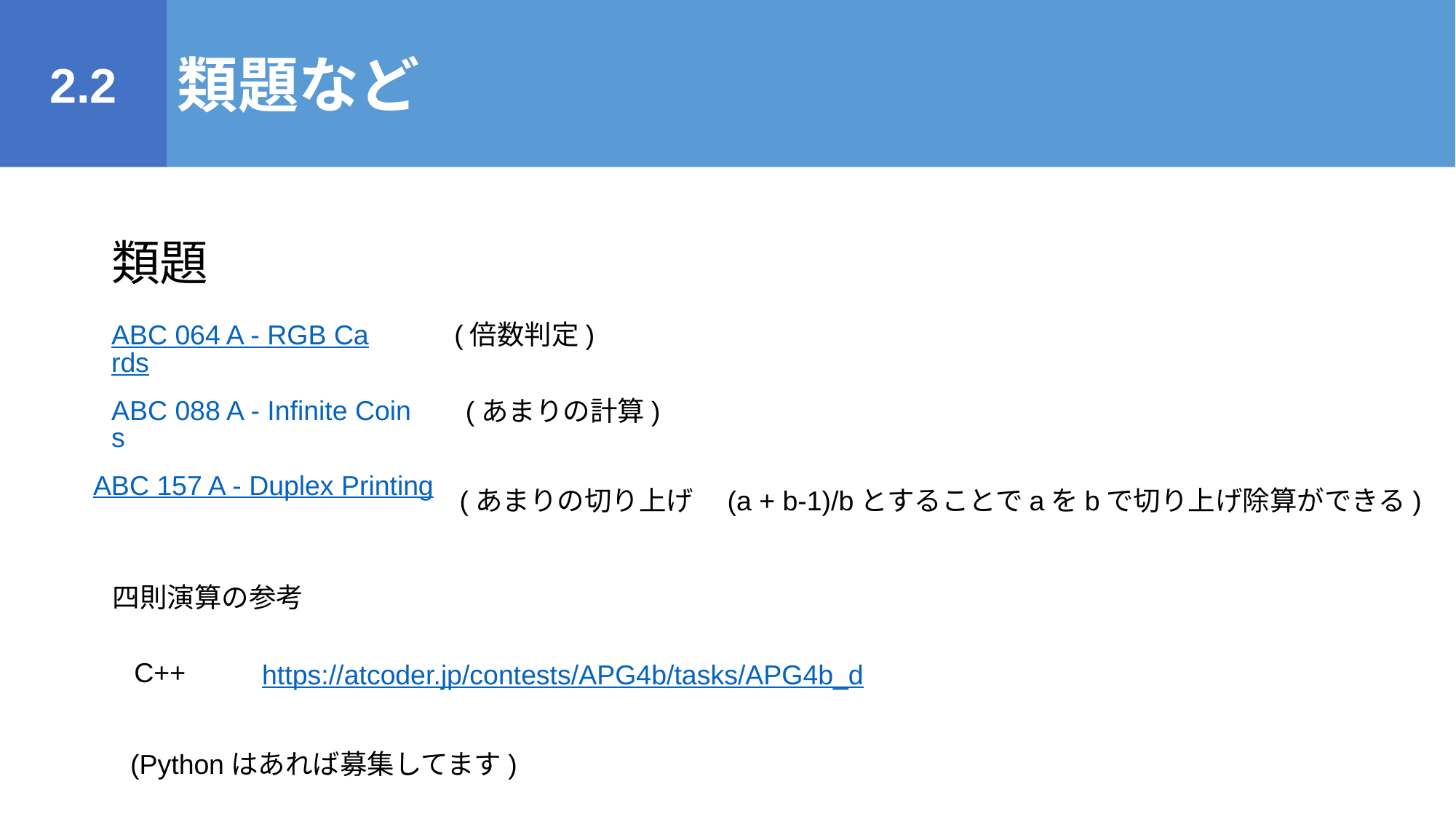

2.2
類題など
類題
ABC 064 A - RGB Cards
(倍数判定)
ABC 088 A - Infinite Coins
(あまりの計算)
ABC 157 A - Duplex Printing
(あまりの切り上げ　(a + b-1)/bとすることでaをbで切り上げ除算ができる)
四則演算の参考
C++
https://atcoder.jp/contests/APG4b/tasks/APG4b_d
(Pythonはあれば募集してます)